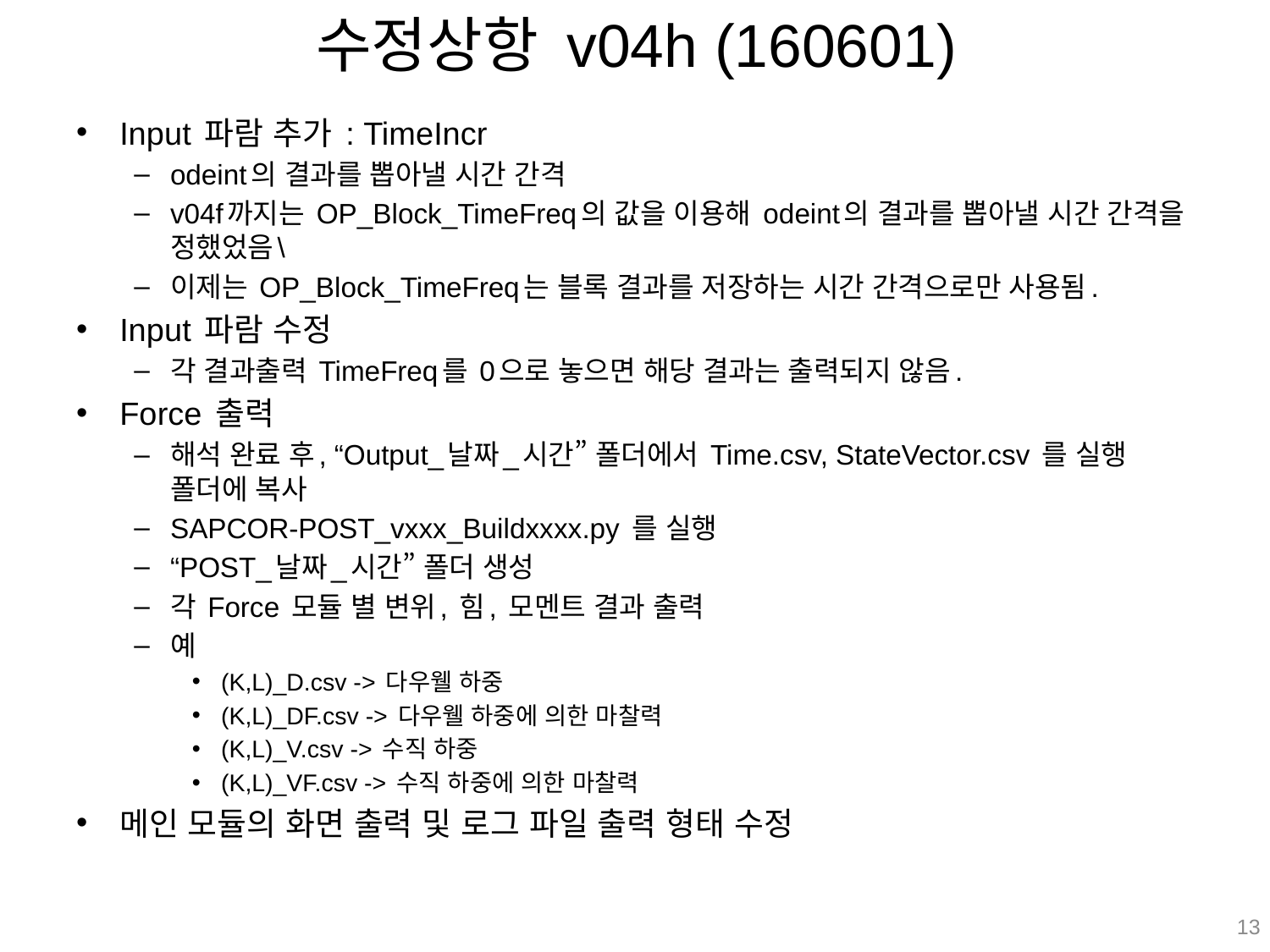

# 수정상항 v04h (160601)
Input 파람 추가 : TimeIncr
odeint의 결과를 뽑아낼 시간 간격
v04f까지는 OP_Block_TimeFreq의 값을 이용해 odeint의 결과를 뽑아낼 시간 간격을 정했었음\
이제는 OP_Block_TimeFreq는 블록 결과를 저장하는 시간 간격으로만 사용됨.
Input 파람 수정
각 결과출력 TimeFreq를 0으로 놓으면 해당 결과는 출력되지 않음.
Force 출력
해석 완료 후, “Output_날짜_시간” 폴더에서 Time.csv, StateVector.csv 를 실행 폴더에 복사
SAPCOR-POST_vxxx_Buildxxxx.py 를 실행
“POST_날짜_시간” 폴더 생성
각 Force 모듈 별 변위, 힘, 모멘트 결과 출력
예
(K,L)_D.csv -> 다우웰 하중
(K,L)_DF.csv -> 다우웰 하중에 의한 마찰력
(K,L)_V.csv -> 수직 하중
(K,L)_VF.csv -> 수직 하중에 의한 마찰력
메인 모듈의 화면 출력 및 로그 파일 출력 형태 수정

13